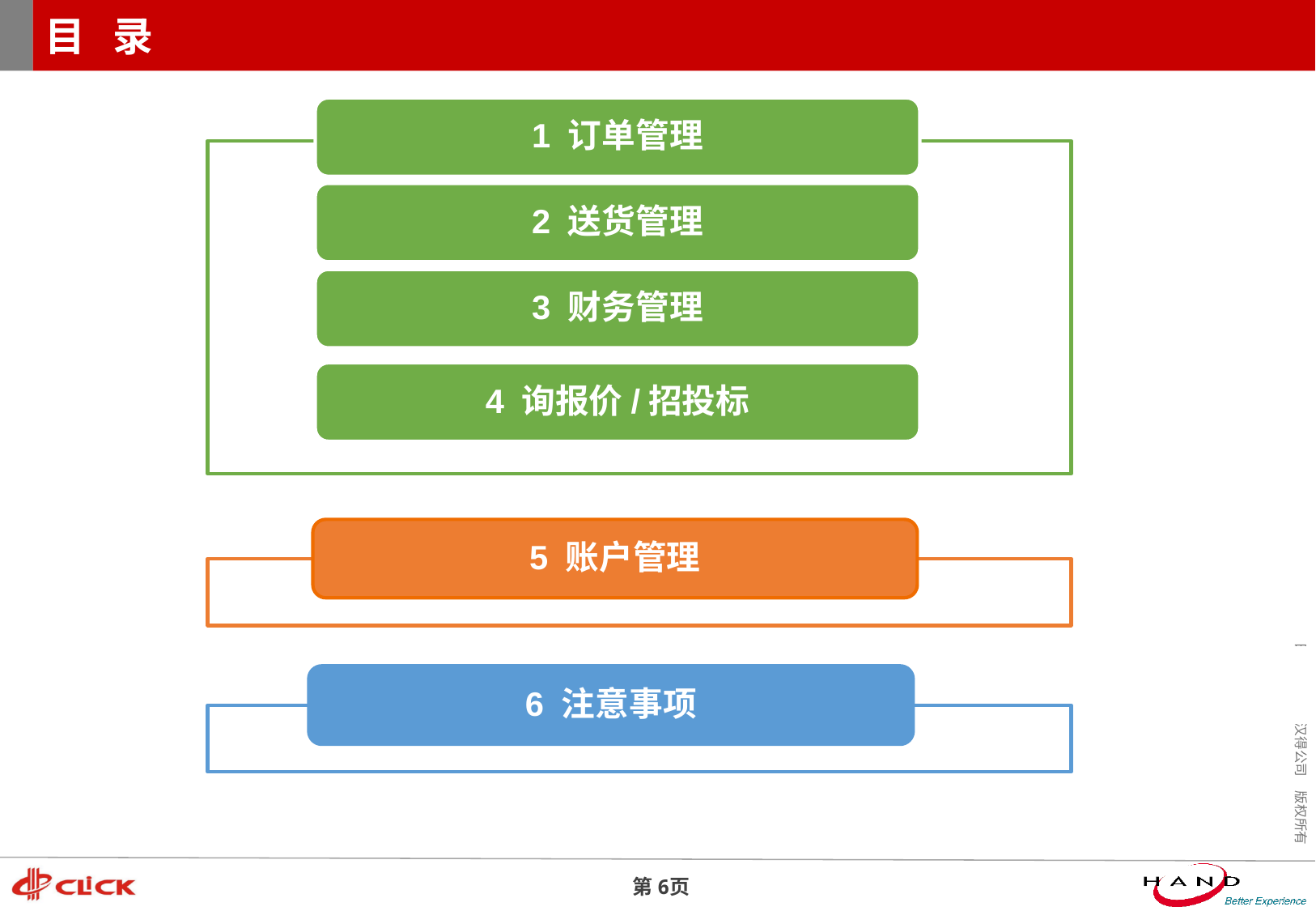

# 目   录
1 订单管理

2 送货管理
3 财务管理
4 询报价/招投标
5 账户管理

6 注意事项